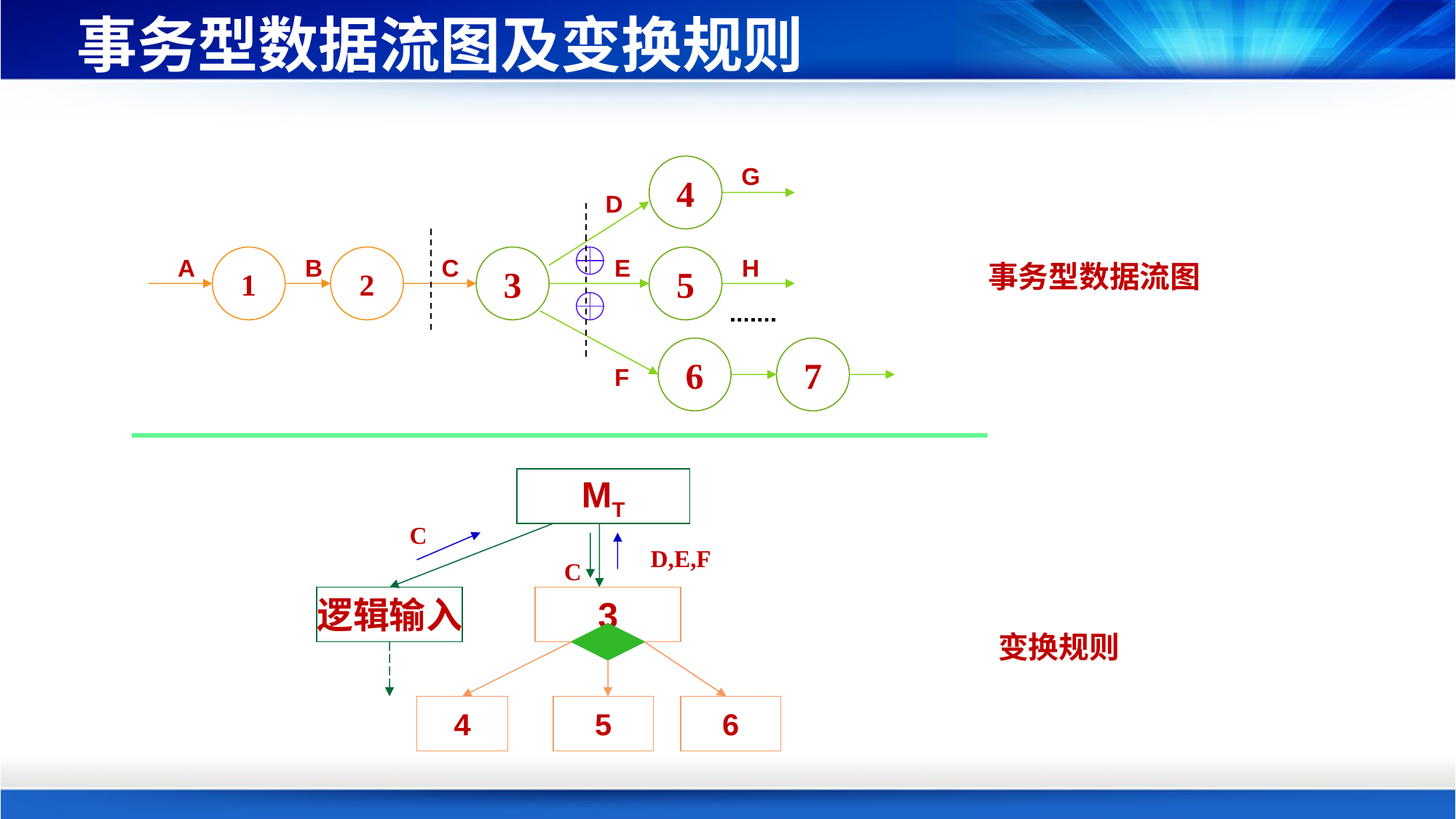

# 事务型数据流图及变换规则
4
G
D

A
1
B
2
C
3

E
5
H

6
7
F

事务型数据流图

MT
C

D,E,F
C
逻辑输入
3

4
5
6
变换规则